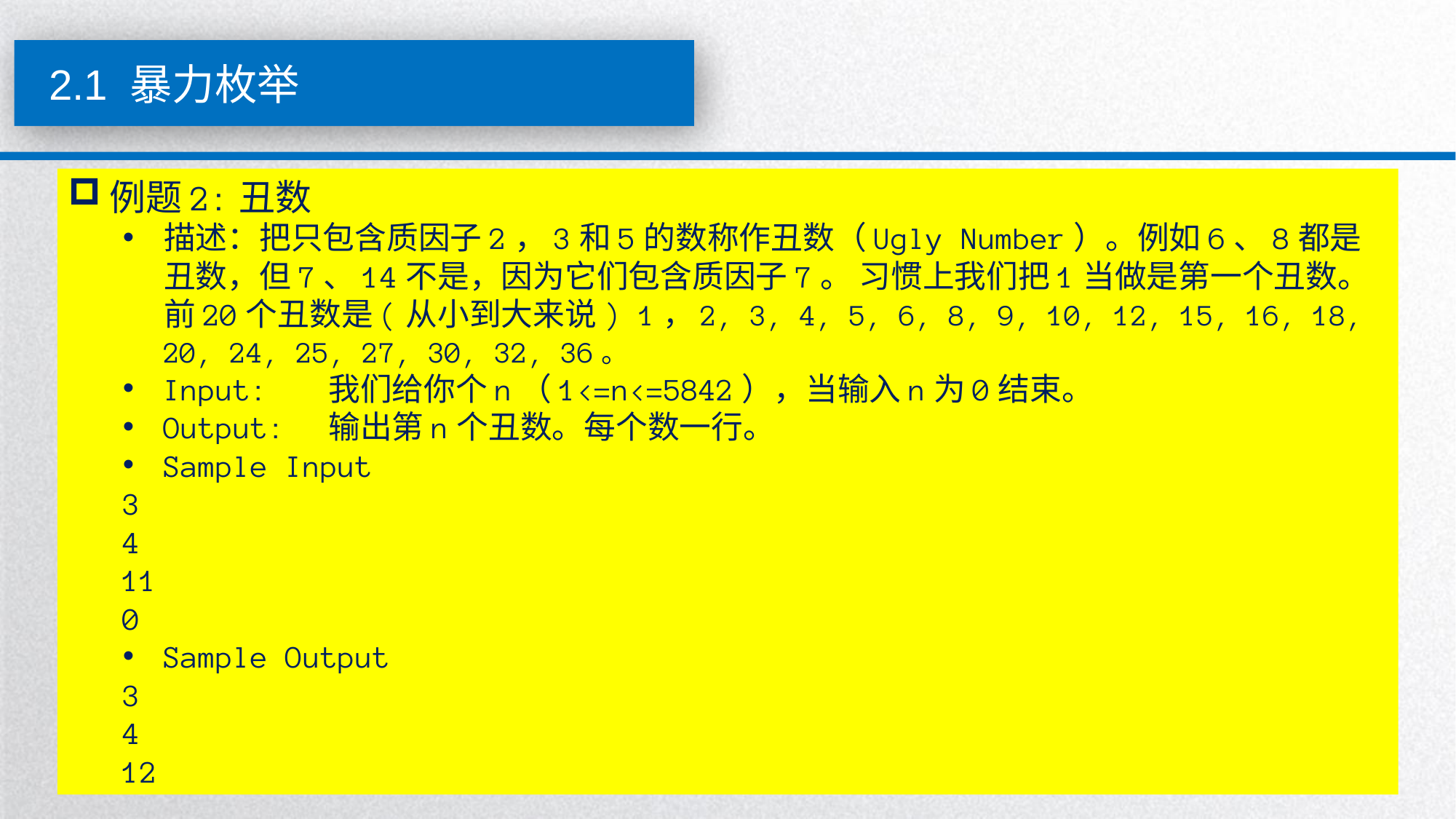

2.1 暴力枚举
例题2:丑数
描述：把只包含质因子2，3和5的数称作丑数（Ugly Number）。例如6、8都是丑数，但7、14不是，因为它们包含质因子7。 习惯上我们把1当做是第一个丑数。前20个丑数是(从小到大来说) 1，2, 3, 4, 5, 6, 8, 9, 10, 12, 15, 16, 18, 20, 24, 25, 27, 30, 32, 36。
Input:   我们给你个n（1<=n<=5842），当输入n为0结束。
Output:  输出第n个丑数。每个数一行。
Sample Input
3
4
11
0
Sample Output
3
4
12
10